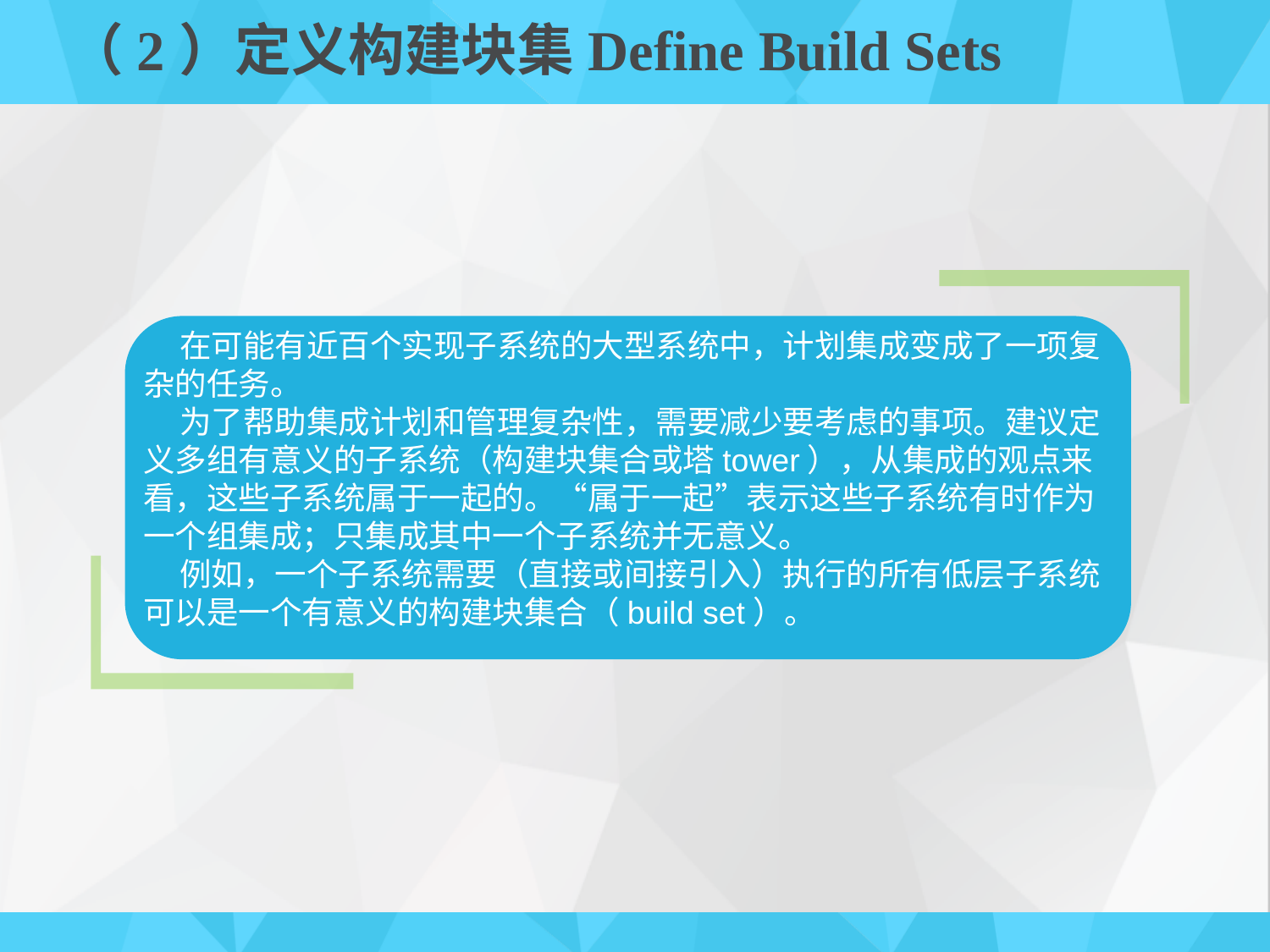

# （2）定义构建块集Define Build Sets

    在可能有近百个实现子系统的大型系统中，计划集成变成了一项复杂的任务。
    为了帮助集成计划和管理复杂性，需要减少要考虑的事项。建议定义多组有意义的子系统（构建块集合或塔tower），从集成的观点来看，这些子系统属于一起的。“属于一起”表示这些子系统有时作为一个组集成；只集成其中一个子系统并无意义。
    例如，一个子系统需要（直接或间接引入）执行的所有低层子系统可以是一个有意义的构建块集合（build set）。